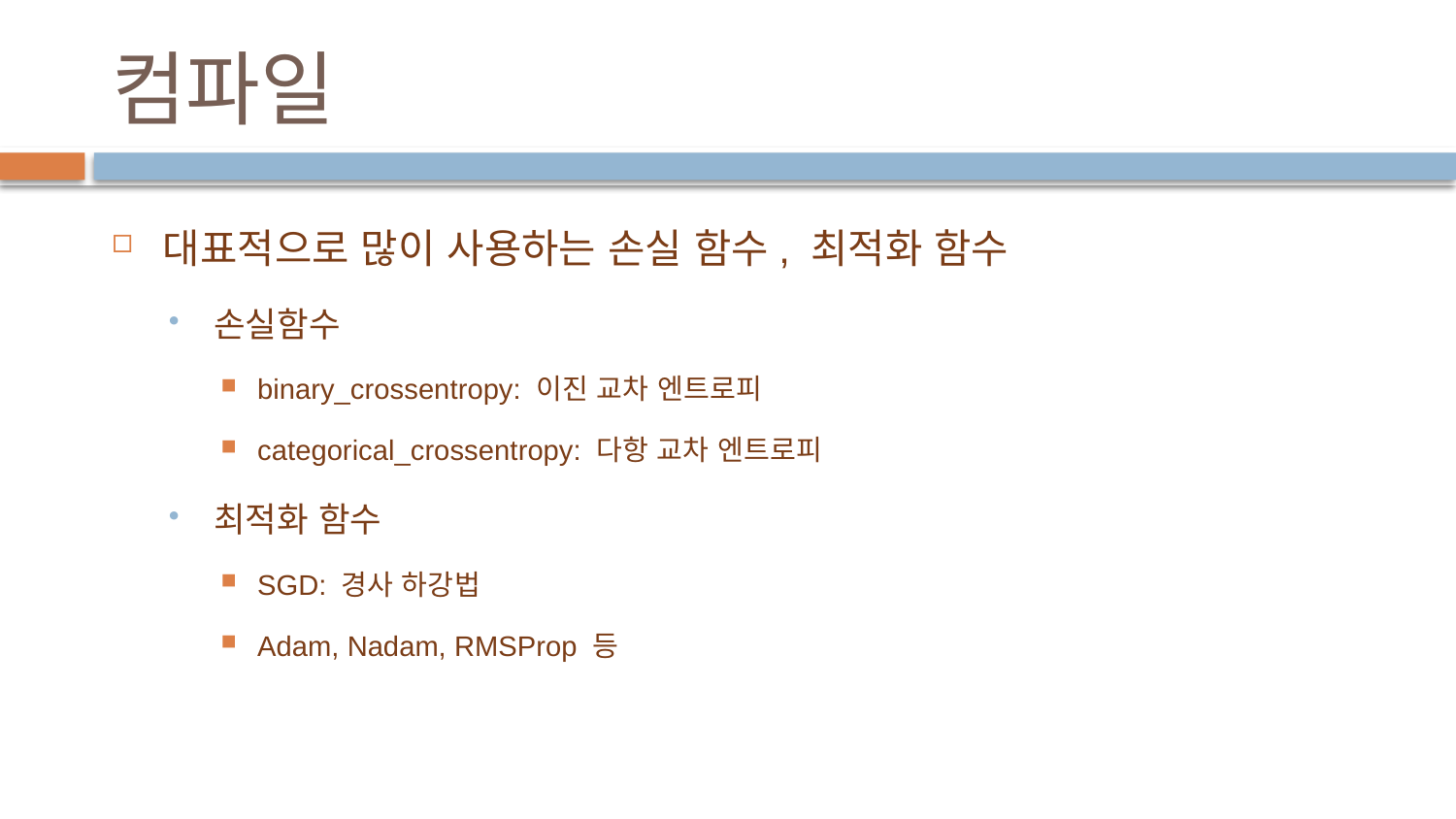

# 컴파일
대표적으로 많이 사용하는 손실 함수, 최적화 함수
손실함수
binary_crossentropy: 이진 교차 엔트로피
categorical_crossentropy: 다항 교차 엔트로피
최적화 함수
SGD: 경사 하강법
Adam, Nadam, RMSProp 등